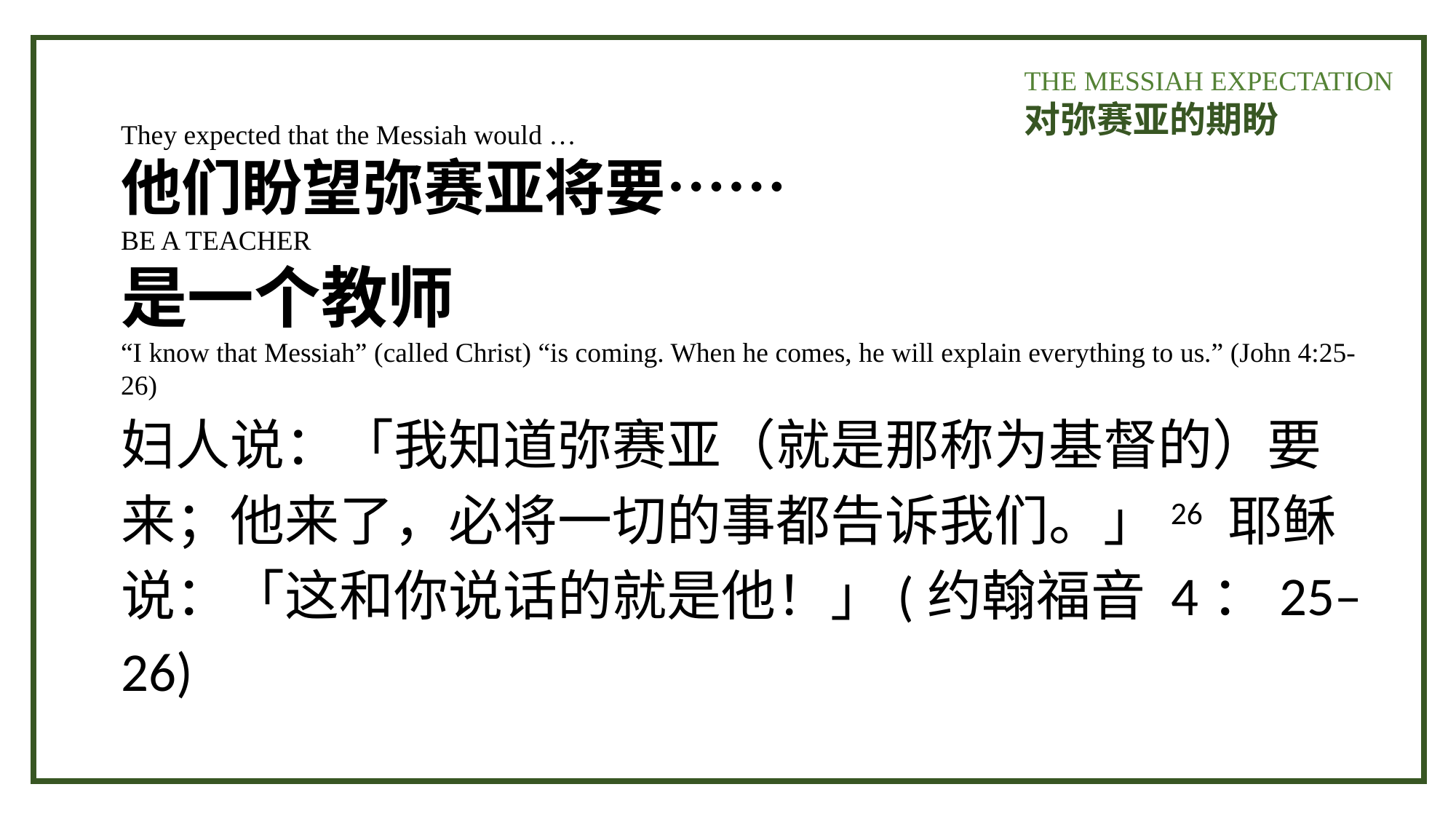

THE MESSIAH EXPECTATION
对弥赛亚的期盼
They expected that the Messiah would …
他们盼望弥赛亚将要……
BE A TEACHER
是一个教师
“I know that Messiah” (called Christ) “is coming. When he comes, he will explain everything to us.” (John 4:25-26)
妇人说：「我知道弥赛亚（就是那称为基督的）要来；他来了，必将一切的事都告诉我们。」26 耶稣说：「这和你说话的就是他！」(约翰福音 4：25–26)